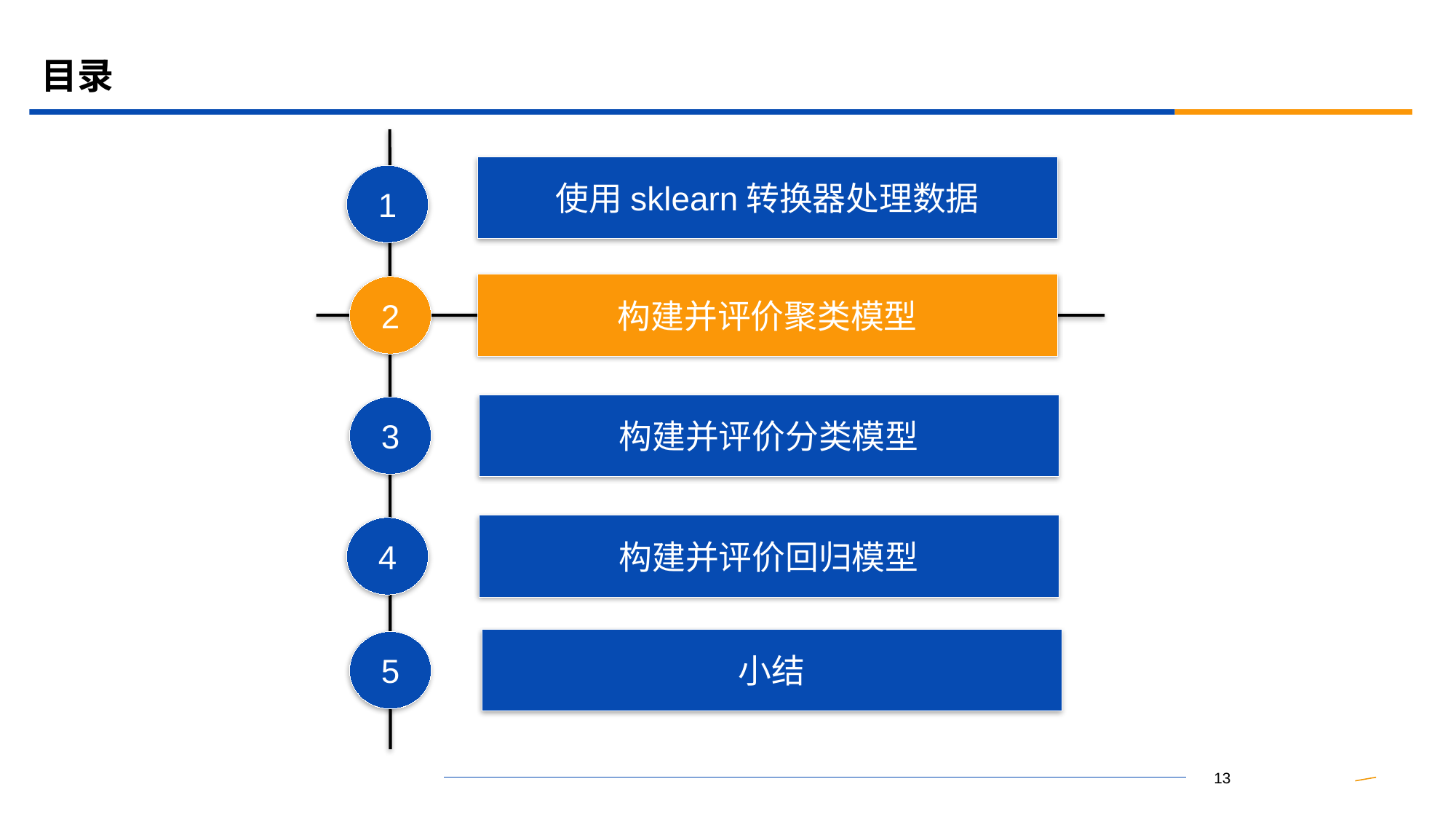

# 目录
使用sklearn转换器处理数据
1
构建并评价聚类模型
2

构建并评价分类模型
3
构建并评价回归模型
4
小结
5